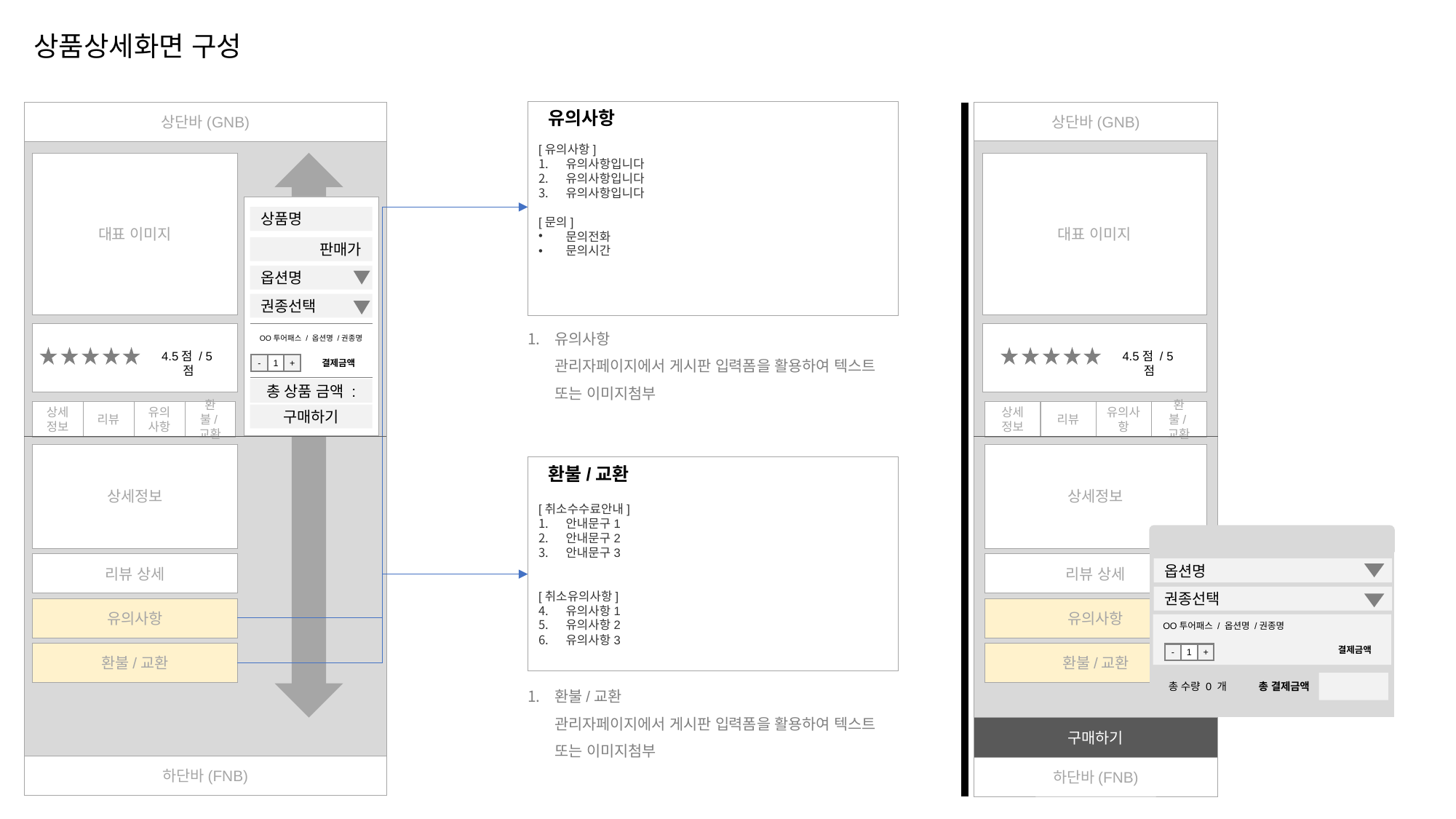

상품상세화면 구성

유의사항
상단바(GNB)
상단바(GNB)
[유의사항]
유의사항입니다
유의사항입니다
유의사항입니다

[문의]
문의전화
문의시간

대표 이미지
대표 이미지

상품명
판매가
옵션명

권종선택

OO투어패스 / 옵션명 /권종명
결제금액
-
1
+
총 상품 금액 :
구매하기
유의사항
관리자페이지에서 게시판 입력폼을 활용하여 텍스트 또는 이미지첨부

4.5점 / 5점

4.5점 / 5점

상세
정보
리뷰
유의사항
환불/교환
상세
정보
리뷰
유의사항
환불/교환
상세정보
상세정보

환불/교환
[취소수수료안내]
안내문구1
안내문구2
안내문구3

[취소유의사항]
유의사항1
유의사항2
유의사항3

옵션명

권종선택

OO투어패스 / 옵션명 /권종명
결제금액
-
1
+

총 수량 0 개
 총 결제금액
리뷰 상세
리뷰 상세
유의사항
유의사항
환불/교환
환불/교환
환불/교환
관리자페이지에서 게시판 입력폼을 활용하여 텍스트 또는 이미지첨부
구매하기
하단바(FNB)
하단바(FNB)